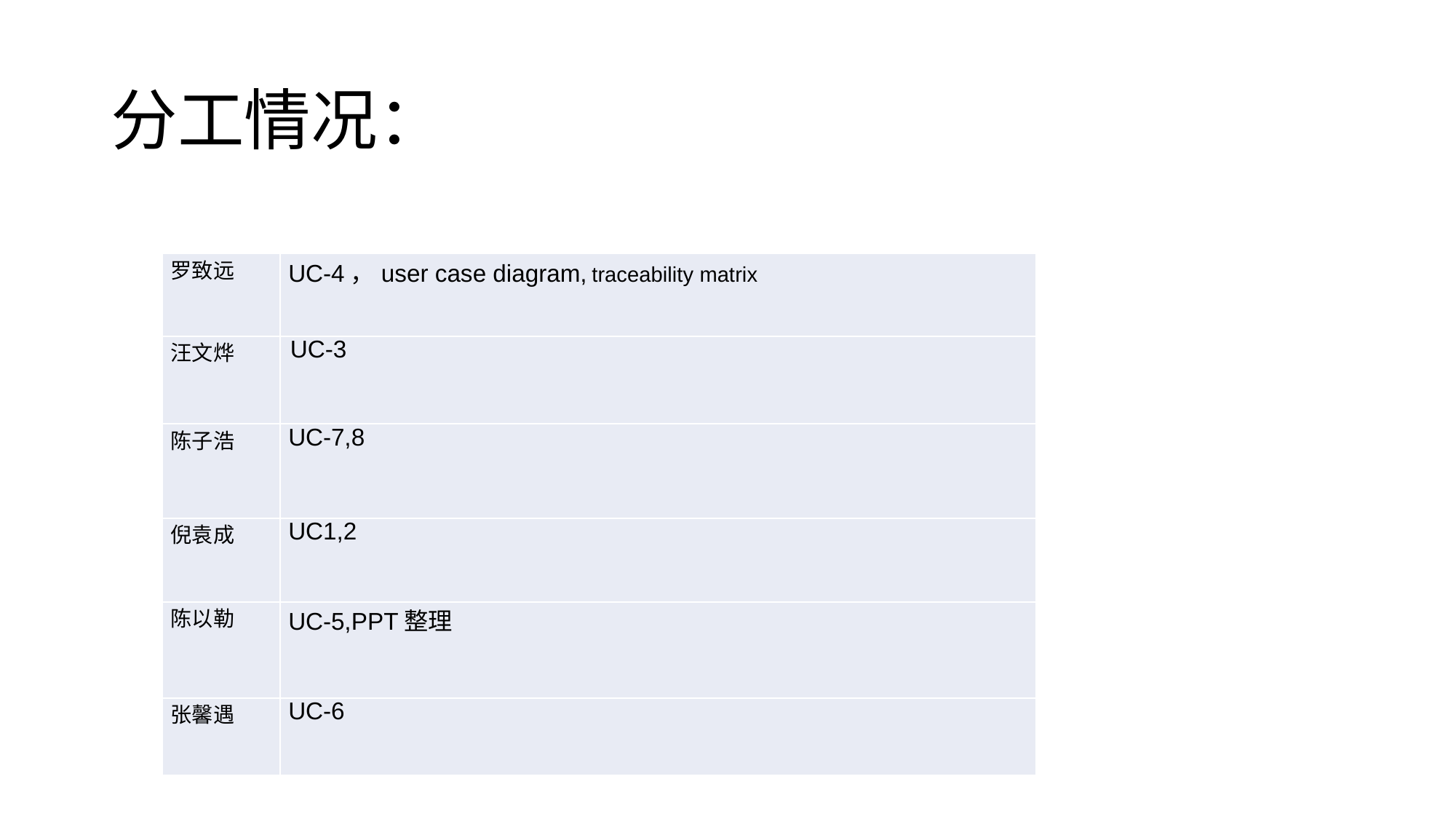

# 分工情况：
| 罗致远 | UC-4，user case diagram, traceability matrix |
| --- | --- |
| 汪文烨 | UC-3 |
| 陈子浩 | UC-7,8 |
| 倪袁成 | UC1,2 |
| 陈以勒 | UC-5,PPT整理 |
| 张馨遇 | UC-6 |